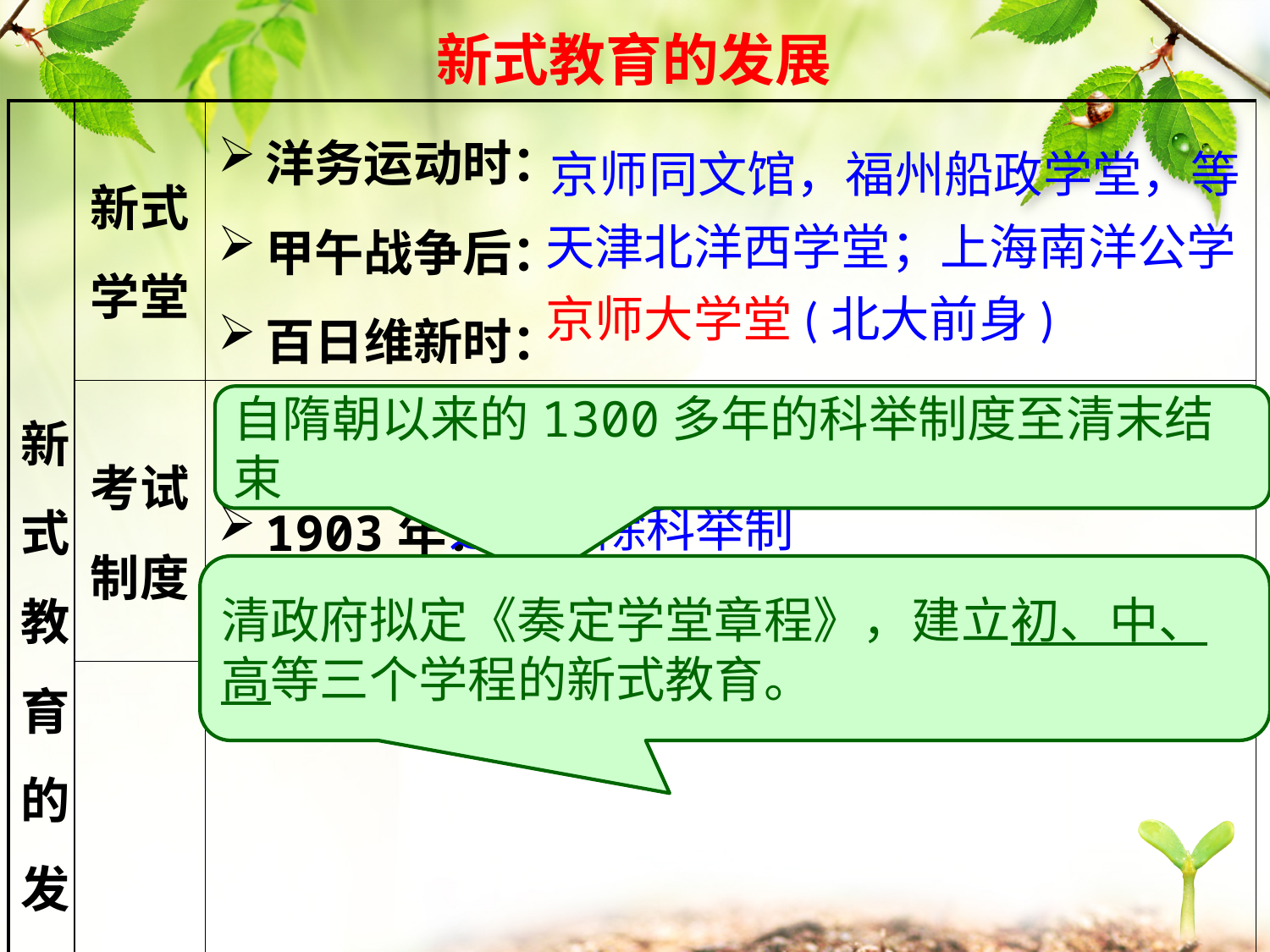

新式教育的发展
| 新式 教育 的 发展 | 新式学堂 | 洋务运动时： 甲午战争后： 百日维新时： |
| --- | --- | --- |
|  | 考试制度 | 1901年： 1903年： 1905年： |
|  | 学制 | 颁布各级学堂章程，统一全国学制 |
京师同文馆，福州船政学堂，等
天津北洋西学堂；上海南洋公学
京师大学堂(北大前身)
自隋朝以来的1300多年的科举制度至清末结束
从1902年开始，废除八股文
逐步废除科举制
清政府拟定《奏定学堂章程》，建立初、中、高等三个学程的新式教育。
停止一切科举考试